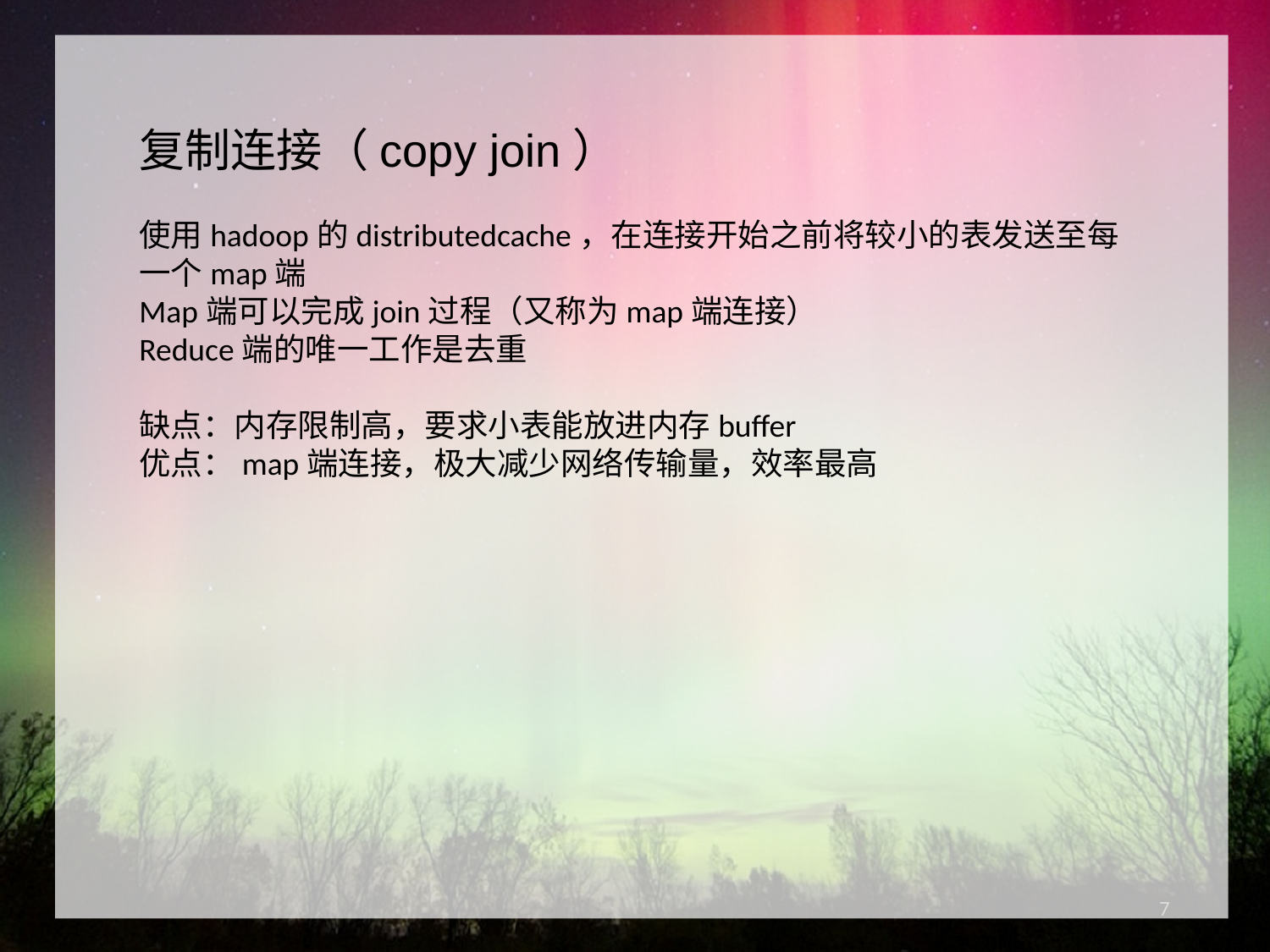

复制连接（copy join）

使用hadoop的distributedcache，在连接开始之前将较小的表发送至每一个map端
Map端可以完成join过程（又称为map端连接）
Reduce端的唯一工作是去重

缺点：内存限制高，要求小表能放进内存buffer
优点：map端连接，极大减少网络传输量，效率最高
7